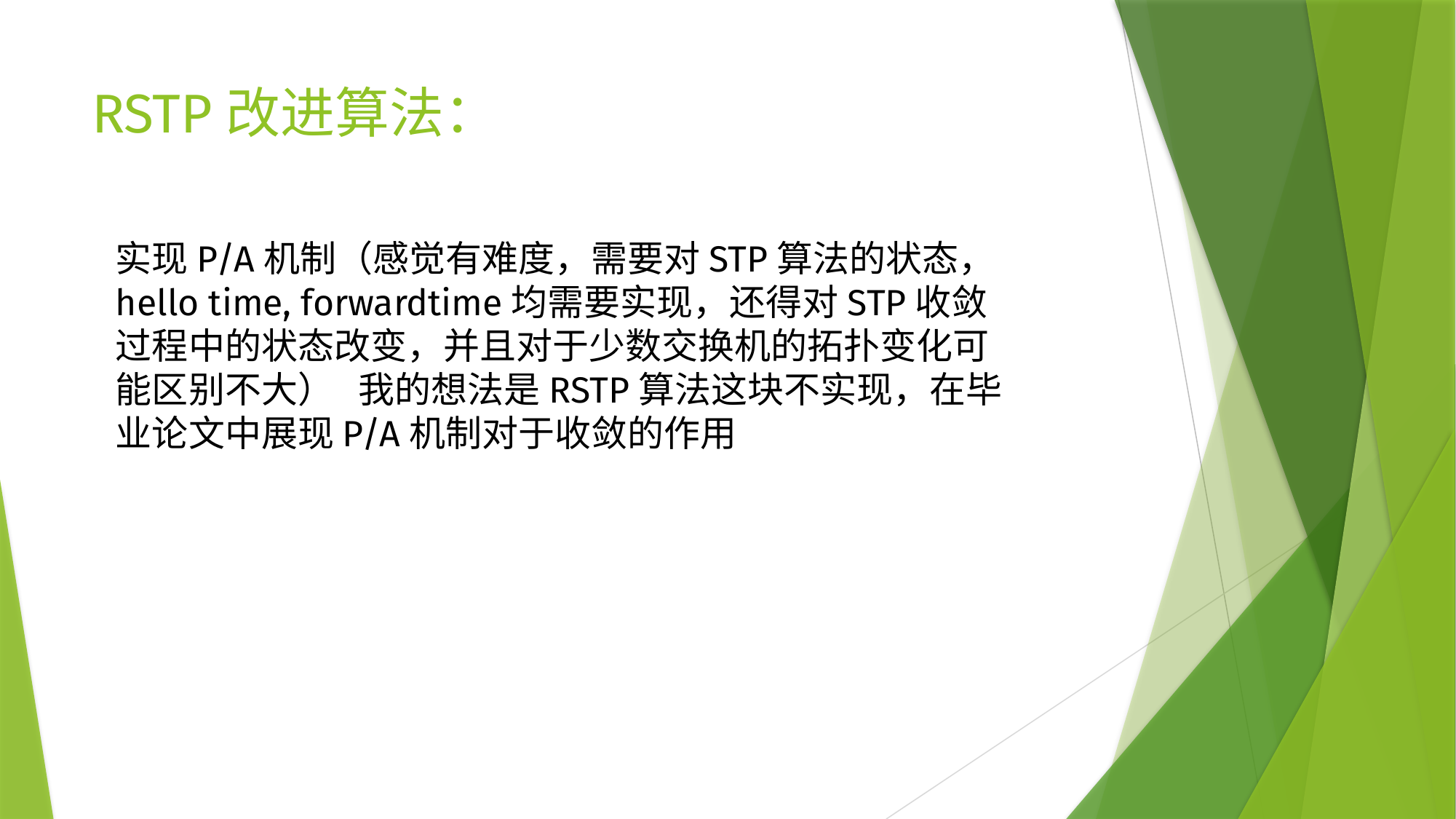

# RSTP改进算法：
实现P/A机制（感觉有难度，需要对STP算法的状态，hello time, forwardtime均需要实现，还得对STP收敛过程中的状态改变，并且对于少数交换机的拓扑变化可能区别不大）   我的想法是RSTP算法这块不实现，在毕业论文中展现P/A机制对于收敛的作用